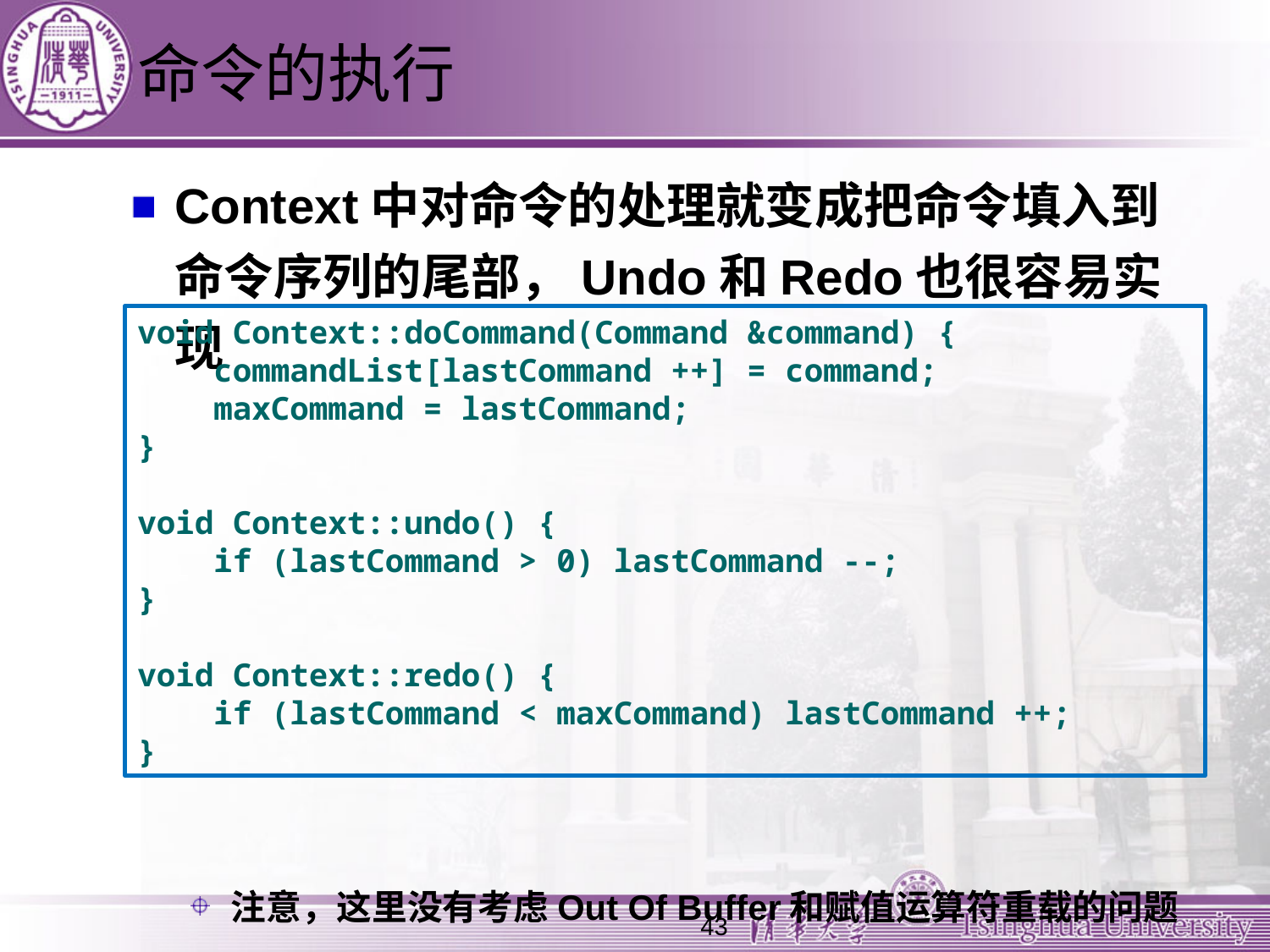

# 命令的执行
Context中对命令的处理就变成把命令填入到命令序列的尾部，Undo和Redo也很容易实现

注意，这里没有考虑Out Of Buffer和赋值运算符重载的问题
void Context::doCommand(Command &command) {
    commandList[lastCommand ++] = command;
    maxCommand = lastCommand;
}

void Context::undo() {
    if (lastCommand > 0) lastCommand --;
}

void Context::redo() {
    if (lastCommand < maxCommand) lastCommand ++;
}
43